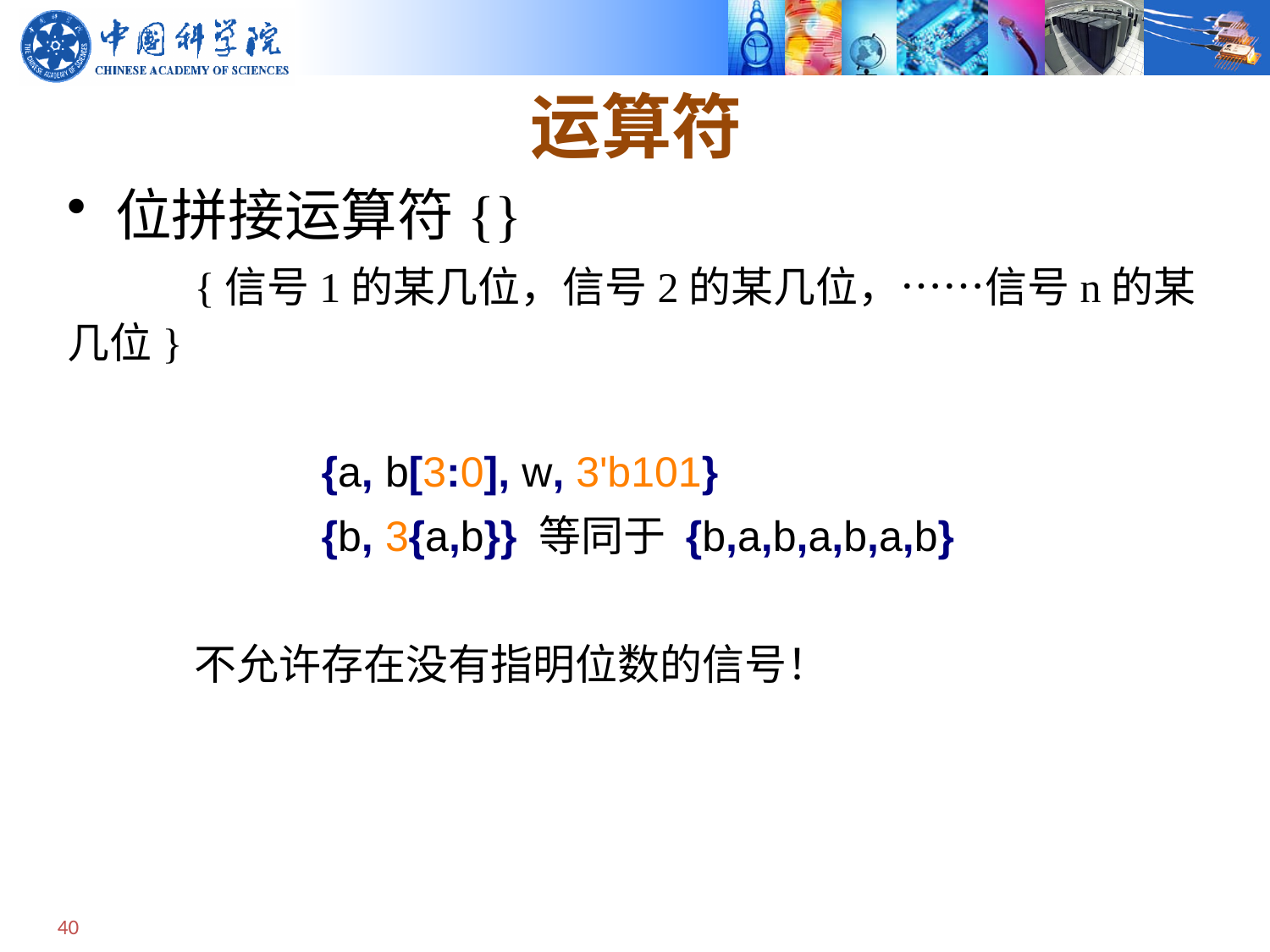

# 运算符
位拼接运算符{}
	{信号1的某几位，信号2的某几位，……信号n的某几位}

		{a, b[3:0], w, 3'b101}
		{b, 3{a,b}} 等同于 {b,a,b,a,b,a,b}

	不允许存在没有指明位数的信号！